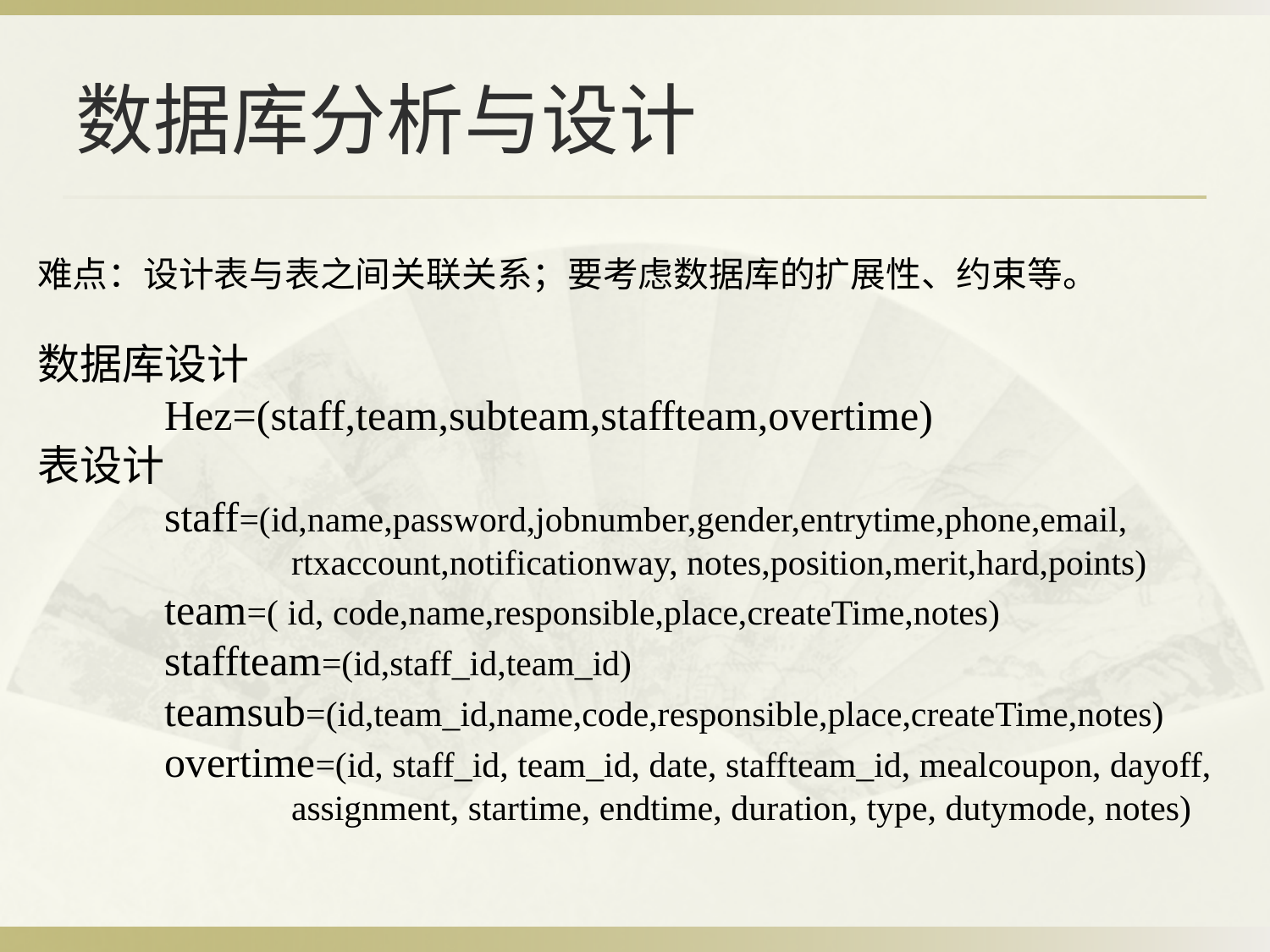

# 数据库分析与设计
难点：设计表与表之间关联关系；要考虑数据库的扩展性、约束等。

数据库设计
	Hez=(staff,team,subteam,staffteam,overtime)
表设计
	staff=(id,name,password,jobnumber,gender,entrytime,phone,email,
		rtxaccount,notificationway, notes,position,merit,hard,points)
	team=( id, code,name,responsible,place,createTime,notes)
	staffteam=(id,staff_id,team_id)
	teamsub=(id,team_id,name,code,responsible,place,createTime,notes)
	overtime=(id, staff_id, team_id, date, staffteam_id, mealcoupon, dayoff, 		assignment, startime, endtime, duration, type, dutymode, notes)